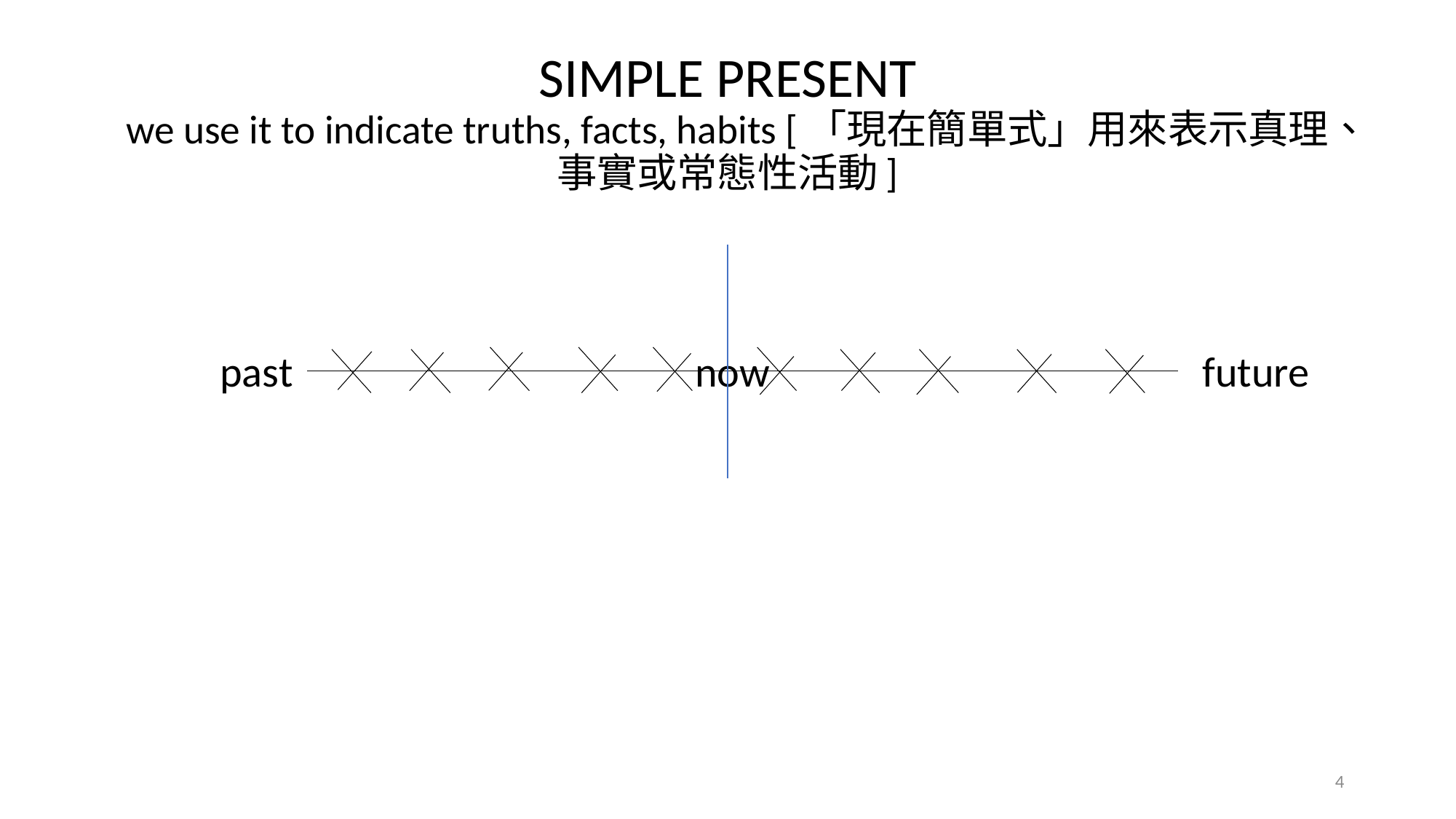

# SIMPLE PRESENT we use it to indicate truths, facts, habits [「現在簡單式」用來表示真理、事實或常態性活動]

	past				    now				future
4